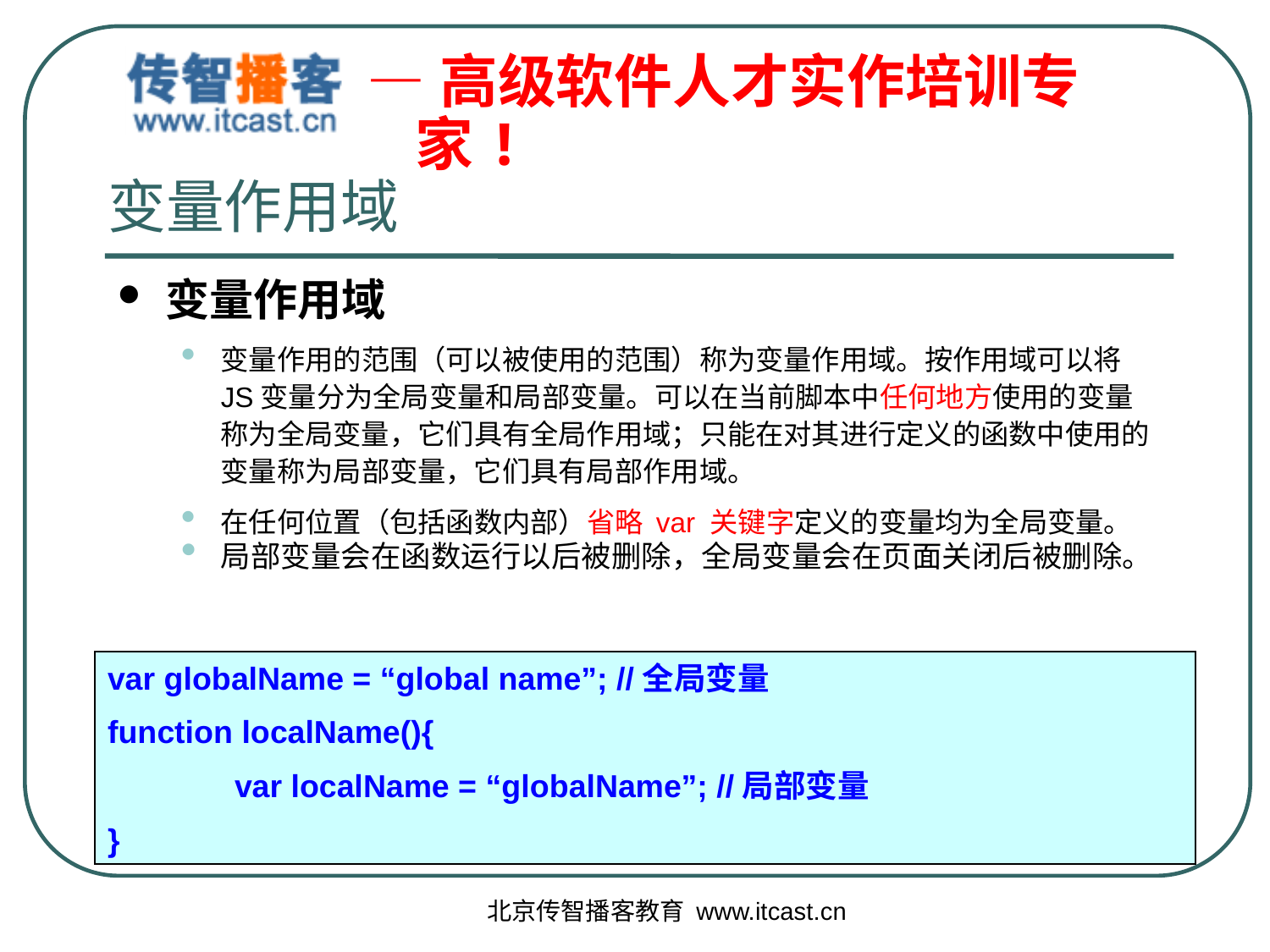

变量作用域
变量作用域
变量作用的范围（可以被使用的范围）称为变量作用域。按作用域可以将JS变量分为全局变量和局部变量。可以在当前脚本中任何地方使用的变量称为全局变量，它们具有全局作用域；只能在对其进行定义的函数中使用的变量称为局部变量，它们具有局部作用域。
在任何位置（包括函数内部）省略 var 关键字定义的变量均为全局变量。
局部变量会在函数运行以后被删除，全局变量会在页面关闭后被删除。
var globalName = “global name”; //全局变量
function localName(){
	var localName = “globalName”; //局部变量
}